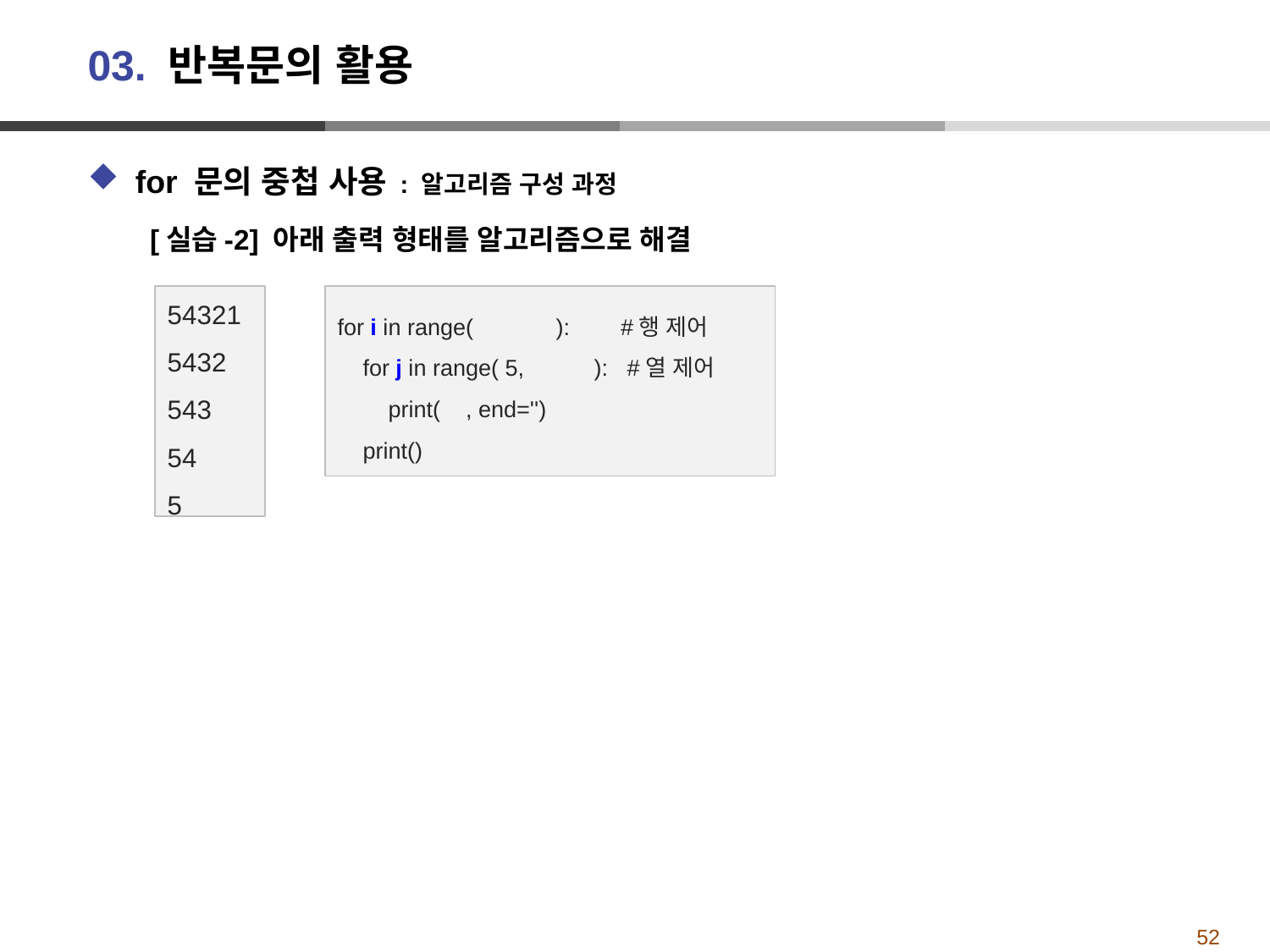

# 03. 반복문의 활용
for 문의 중첩 사용 : 알고리즘 구성 과정
[실습-2] 아래 출력 형태를 알고리즘으로 해결
54321
5432
543
54
5
for i in range(             ):        #행 제어
    for j in range( 5,           ):   #열 제어
        print(    , end='')
    print()